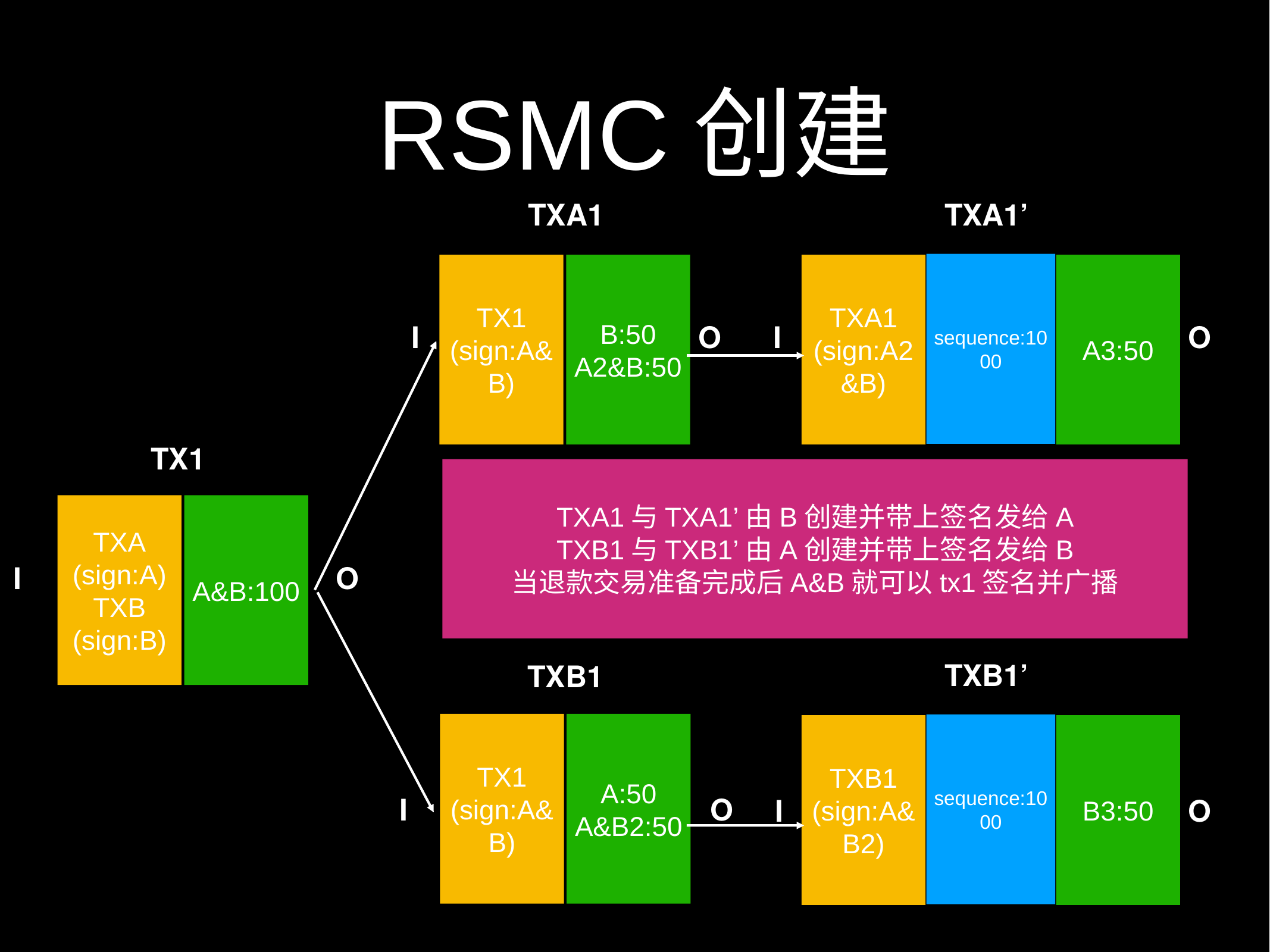

# RSMC创建
TXA1
TX1
(sign:A&B)
B:50
A2&B:50
I
O
TXA1’
sequence:1000
TXA1
(sign:A2&B)
A3:50
I
O

TX1
TXA
(sign:A)
TXB
(sign:B)
A&B:100
I
O
TXA1与TXA1’由B创建并带上签名发给A
TXB1与TXB1’由A创建并带上签名发给B
当退款交易准备完成后A&B就可以tx1签名并广播

TXB1’
sequence:1000
TXB1
(sign:A&B2)
B3:50
I
O
TXB1
TX1
(sign:A&B)
A:50
A&B2:50
I
O